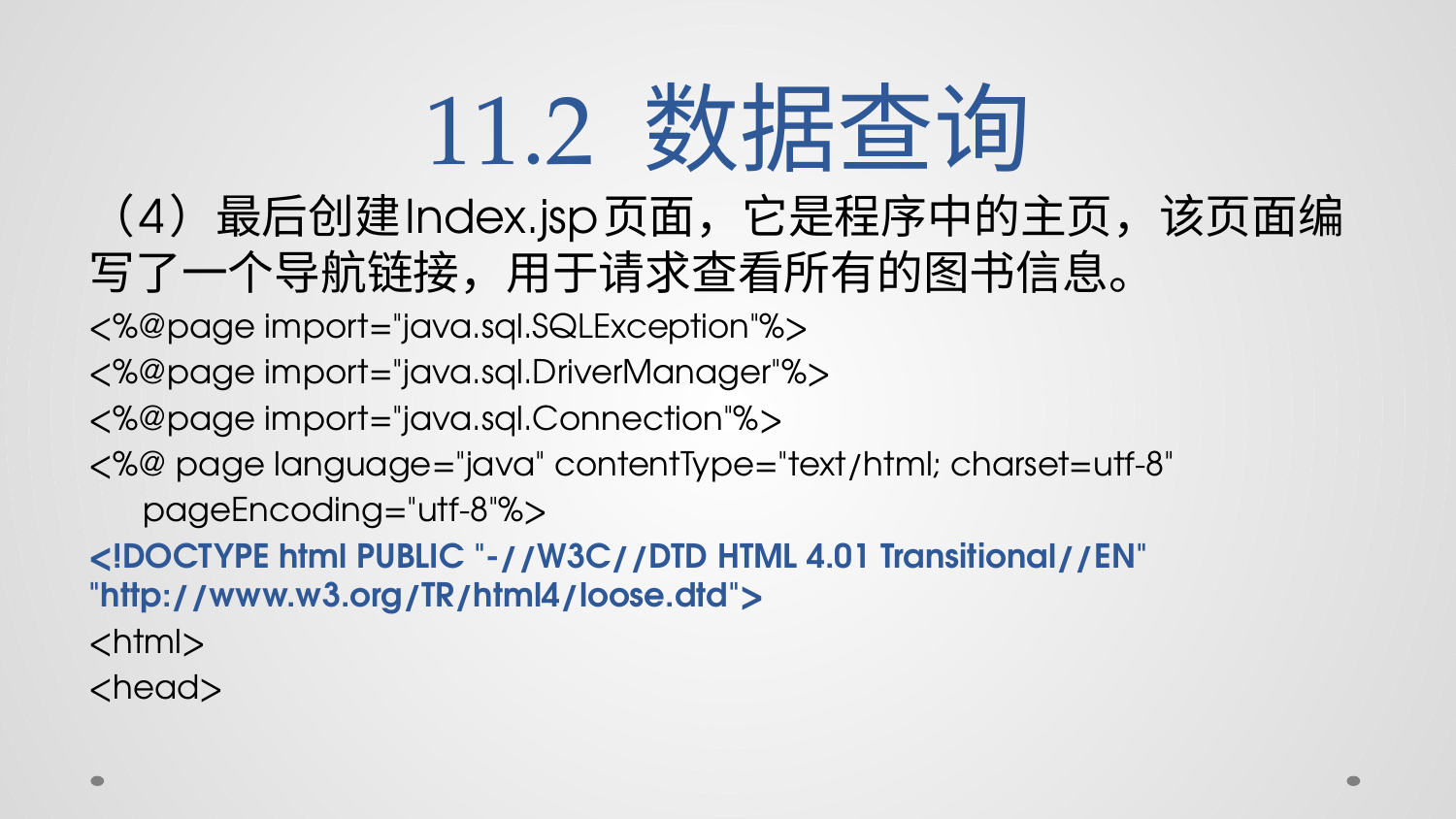

# 11.2 数据查询
（4）最后创建Index.jsp页面，它是程序中的主页，该页面编写了一个导航链接，用于请求查看所有的图书信息。
<%@page import="java.sql.SQLException"%>
<%@page import="java.sql.DriverManager"%>
<%@page import="java.sql.Connection"%>
<%@ page language="java" contentType="text/html; charset=utf-8"
	pageEncoding="utf-8"%>
<!DOCTYPE html PUBLIC "-//W3C//DTD HTML 4.01 Transitional//EN" "http://www.w3.org/TR/html4/loose.dtd">
<html>
<head>